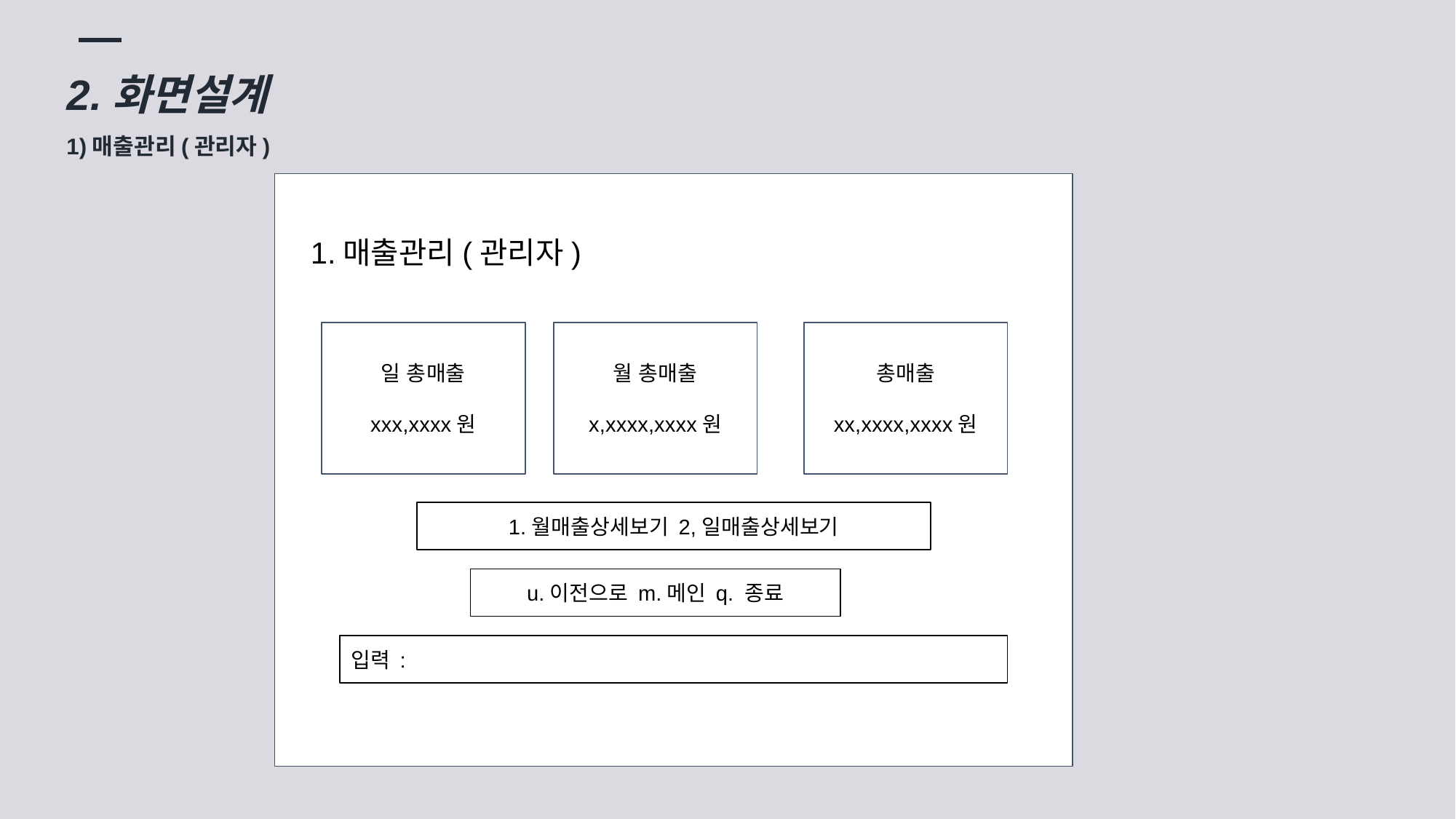

2.화면설계
1)매출관리(관리자)

1.매출관리(관리자)
일 총매출

xxx,xxxx원
월 총매출

x,xxxx,xxxx원
총매출

xx,xxxx,xxxx원
1.월매출상세보기 2,일매출상세보기
u.이전으로 m.메인 q. 종료
입력 :